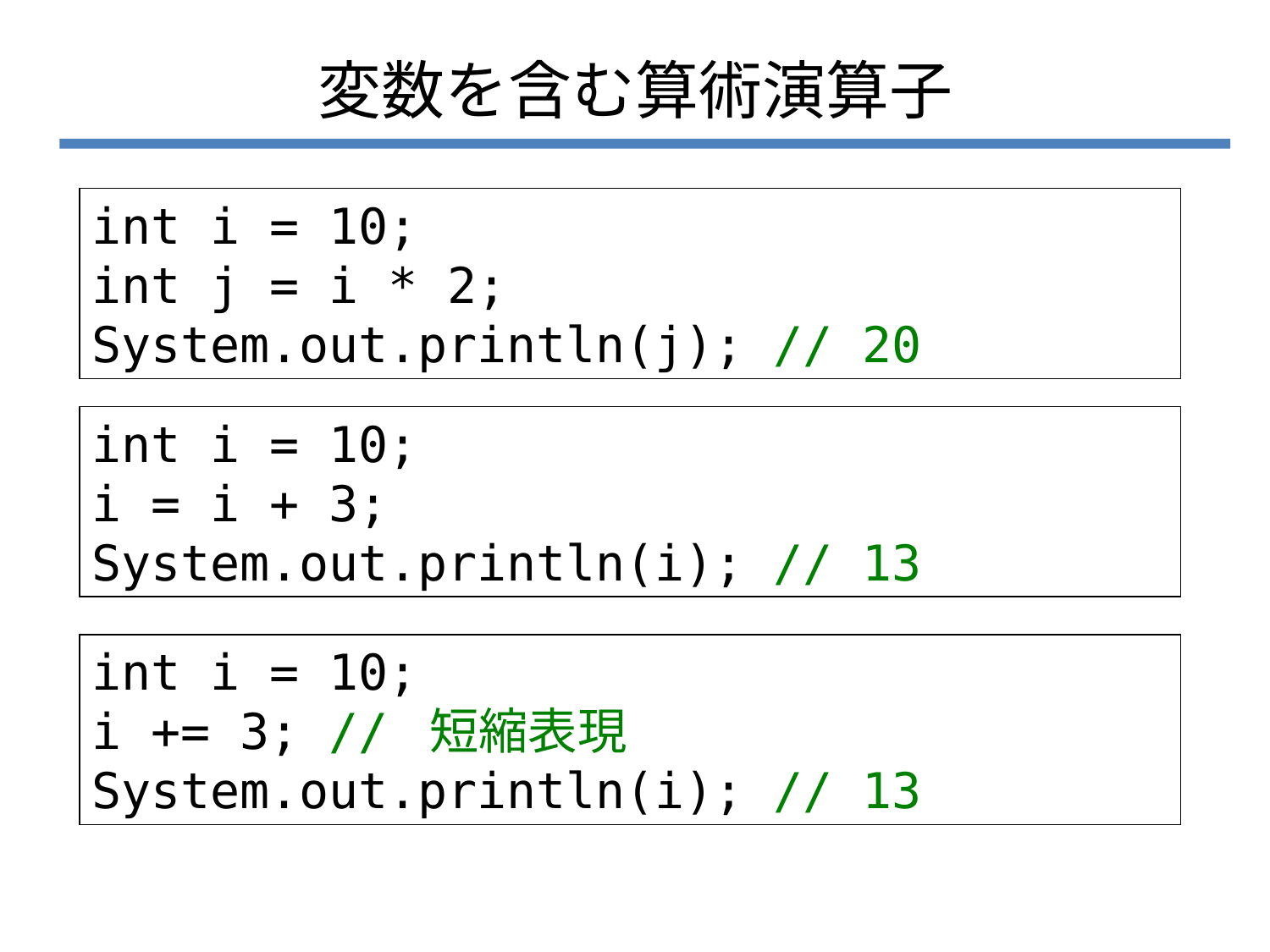

# 変数を含む算術演算子
int i = 10;
int j = i * 2;
System.out.println(j); // 20
int i = 10;
i = i + 3;
System.out.println(i); // 13
int i = 10;
i += 3; // 短縮表現
System.out.println(i); // 13